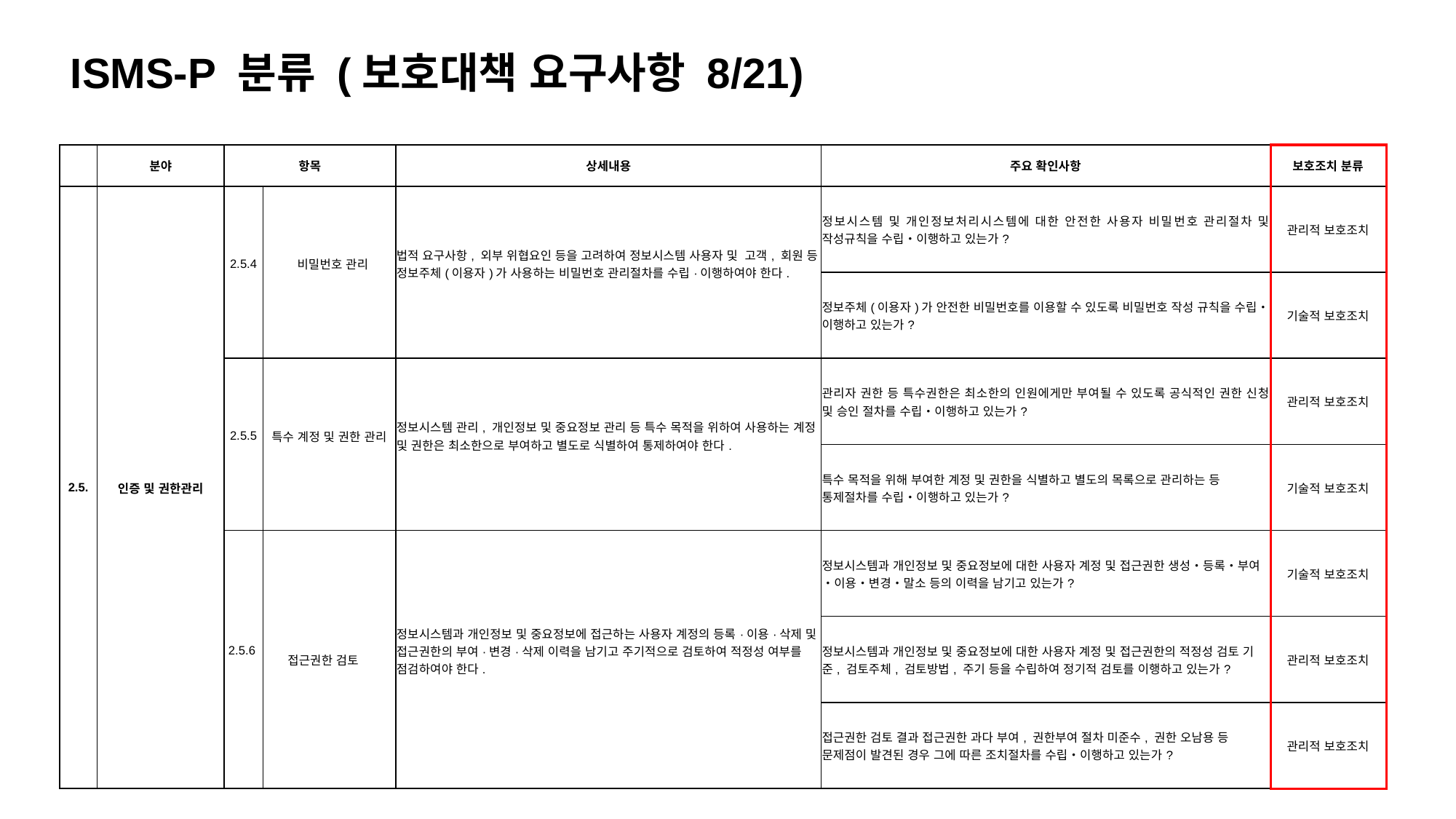

ISMS-P 분류 (보호대책 요구사항 8/21)
|  | 분야 | 항목 |  | 상세내용 | 주요 확인사항 | 보호조치 분류 |
| --- | --- | --- | --- | --- | --- | --- |
| 2.5. | 인증 및 권한관리 | 2.5.4 | 비밀번호 관리 | 법적 요구사항, 외부 위협요인 등을 고려하여 정보시스템 사용자 및 고객, 회원 등 정보주체(이용자)가 사용하는 비밀번호 관리절차를 수립·이행하여야 한다. | 정보시스템 및 개인정보처리시스템에 대한 안전한 사용자 비밀번호 관리절차 및 작성규칙을 수립‧이행하고 있는가? | 관리적 보호조치 |
|  |  |  |  |  | 정보주체(이용자)가 안전한 비밀번호를 이용할 수 있도록 비밀번호 작성 규칙을 수립‧이행하고 있는가? | 기술적 보호조치 |
|  |  | 2.5.5 | 특수 계정 및 권한 관리 | 정보시스템 관리, 개인정보 및 중요정보 관리 등 특수 목적을 위하여 사용하는 계정 및 권한은 최소한으로 부여하고 별도로 식별하여 통제하여야 한다. | 관리자 권한 등 특수권한은 최소한의 인원에게만 부여될 수 있도록 공식적인 권한 신청 및 승인 절차를 수립‧이행하고 있는가? | 관리적 보호조치 |
|  |  |  |  |  | 특수 목적을 위해 부여한 계정 및 권한을 식별하고 별도의 목록으로 관리하는 등 통제절차를 수립‧이행하고 있는가? | 기술적 보호조치 |
|  |  | 2.5.6 | 접근권한 검토 | 정보시스템과 개인정보 및 중요정보에 접근하는 사용자 계정의 등록·이용·삭제 및 접근권한의 부여·변경·삭제 이력을 남기고 주기적으로 검토하여 적정성 여부를 점검하여야 한다. | 정보시스템과 개인정보 및 중요정보에 대한 사용자 계정 및 접근권한 생성‧등록‧부여‧이용‧변경‧말소 등의 이력을 남기고 있는가? | 기술적 보호조치 |
|  |  |  |  |  | 정보시스템과 개인정보 및 중요정보에 대한 사용자 계정 및 접근권한의 적정성 검토 기준, 검토주체, 검토방법, 주기 등을 수립하여 정기적 검토를 이행하고 있는가? | 관리적 보호조치 |
|  |  |  |  |  | 접근권한 검토 결과 접근권한 과다 부여, 권한부여 절차 미준수, 권한 오남용 등 문제점이 발견된 경우 그에 따른 조치절차를 수립‧이행하고 있는가? | 관리적 보호조치 |